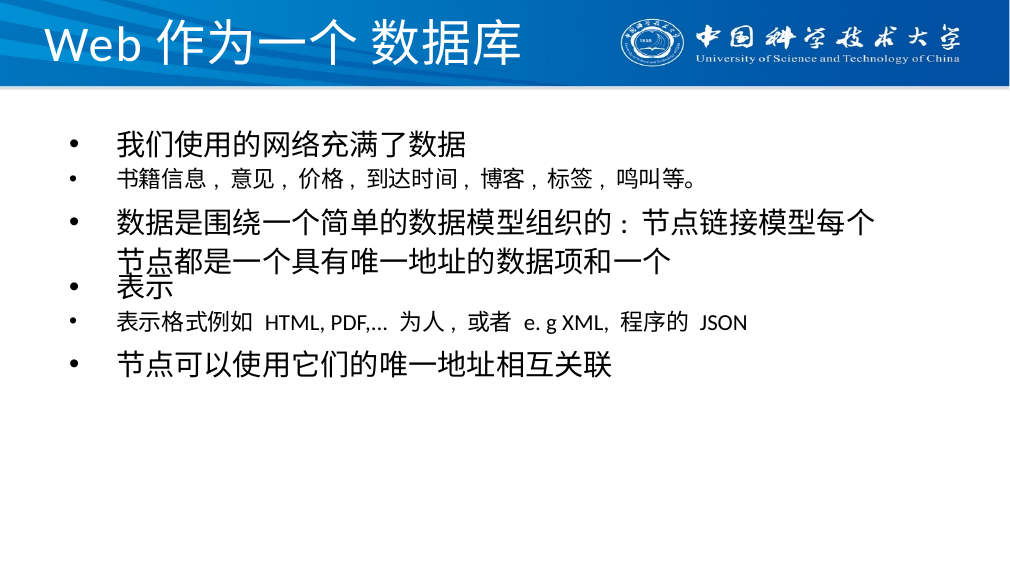

# Web作为一个 数据库
我们使用的网络充满了数据
书籍信息, 意见, 价格, 到达时间, 博客, 标签, 鸣叫等。
数据是围绕一个简单的数据模型组织的: 节点链接模型每个节点都是一个具有唯一地址的数据项和一个
表示
表示格式例如 HTML, PDF,... 为人, 或者 e. g XML, 程序的 JSON
节点可以使用它们的唯一地址相互关联